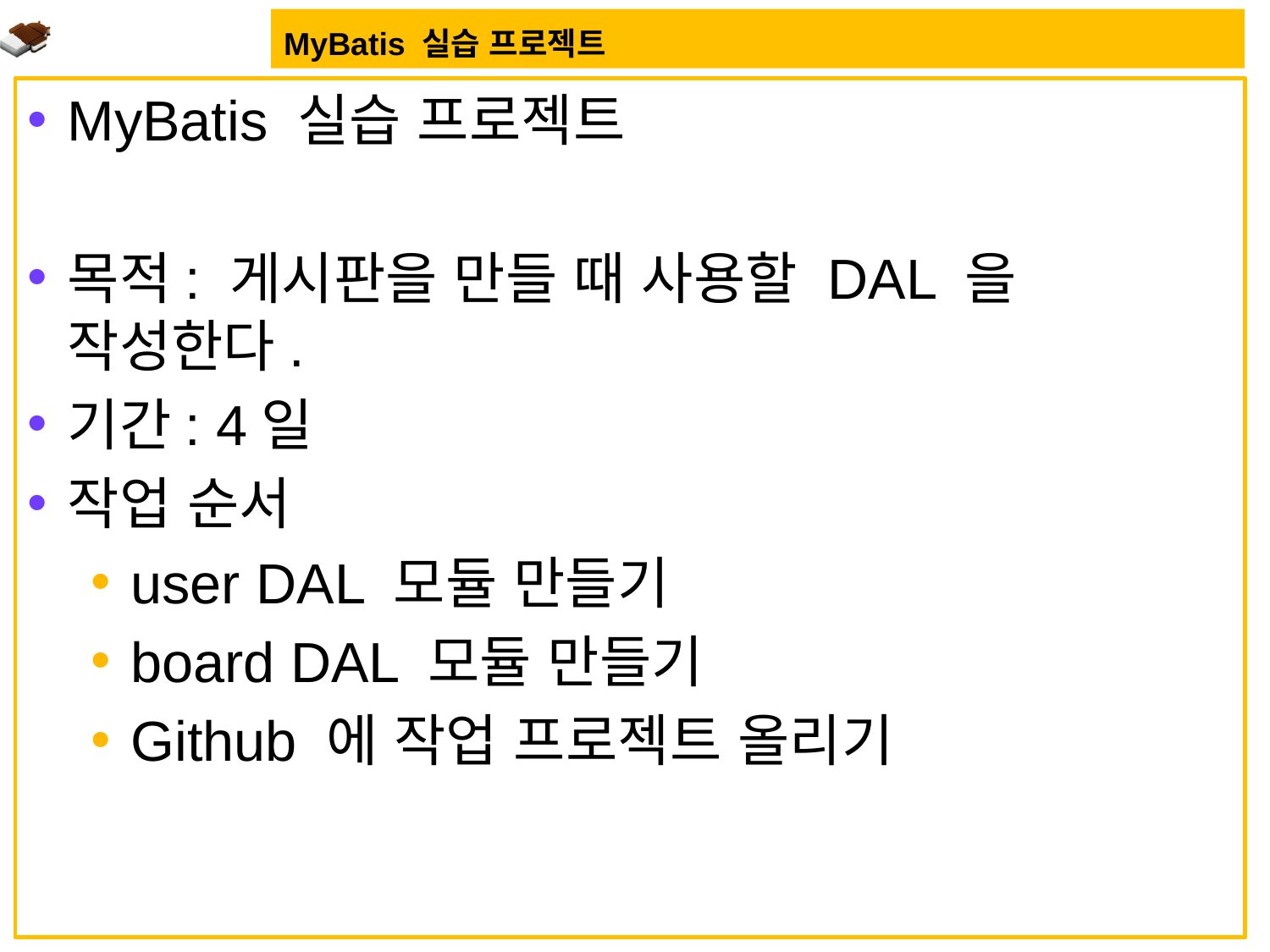

# MyBatis 실습 프로젝트
MyBatis 실습 프로젝트

목적: 게시판을 만들 때 사용할 DAL 을 작성한다.
기간: 4일
작업 순서
user DAL 모듈 만들기
board DAL 모듈 만들기
Github 에 작업 프로젝트 올리기